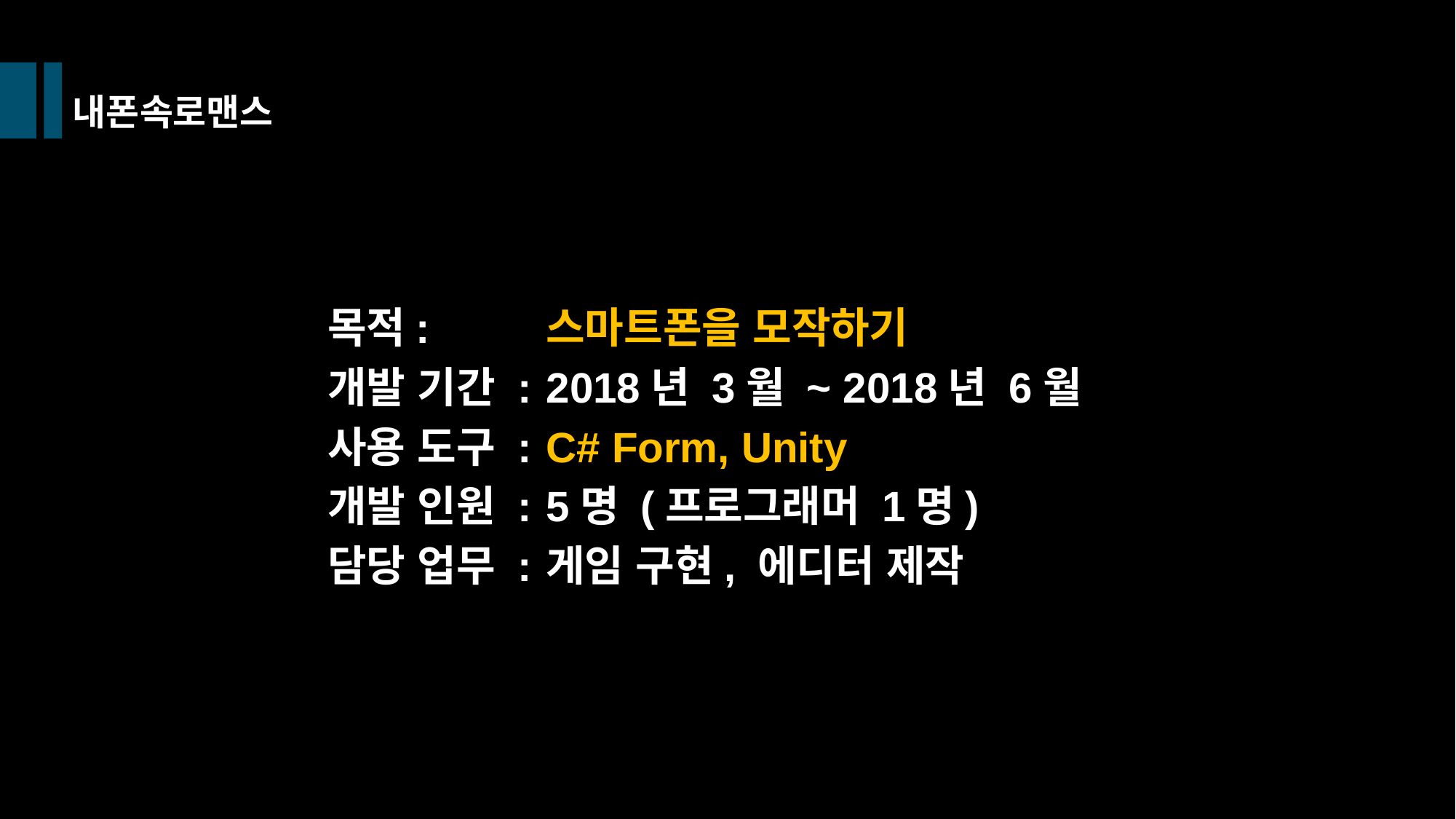

내폰속로맨스
목적:		스마트폰을 모작하기
개발 기간 : 	2018년 3월 ~ 2018년 6월
사용 도구 : 	C# Form, Unity
개발 인원 : 	5명 (프로그래머 1명)
담당 업무 : 	게임 구현, 에디터 제작